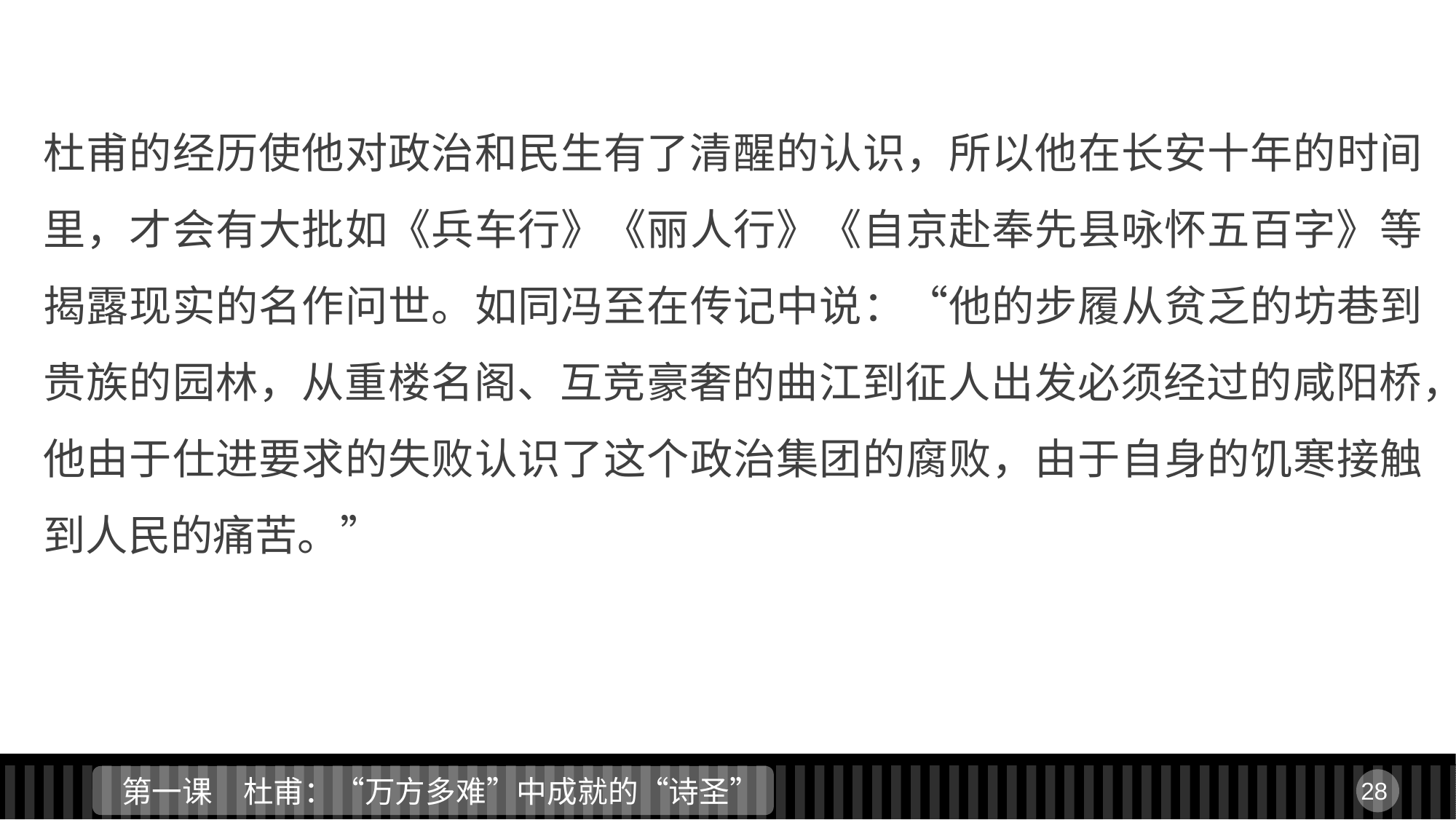

杜甫的经历使他对政治和民生有了清醒的认识，所以他在长安十年的时间里，才会有大批如《兵车行》《丽人行》《自京赴奉先县咏怀五百字》等揭露现实的名作问世。如同冯至在传记中说：“他的步履从贫乏的坊巷到贵族的园林，从重楼名阁、互竞豪奢的曲江到征人出发必须经过的咸阳桥，他由于仕进要求的失败认识了这个政治集团的腐败，由于自身的饥寒接触到人民的痛苦。”